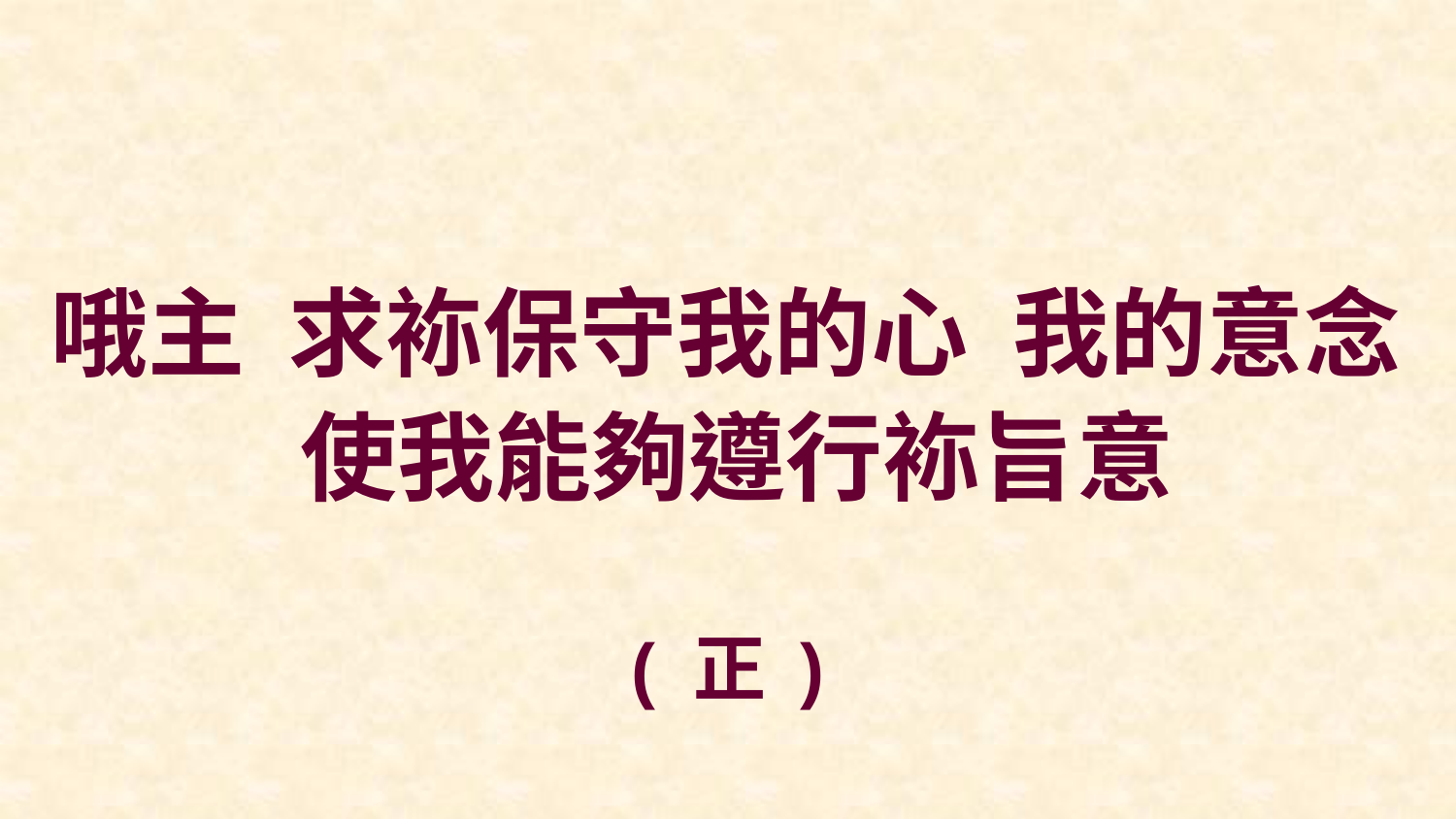

哦主  求袮保守我的心  我的意念
使我能夠遵行袮旨意
( 正 )